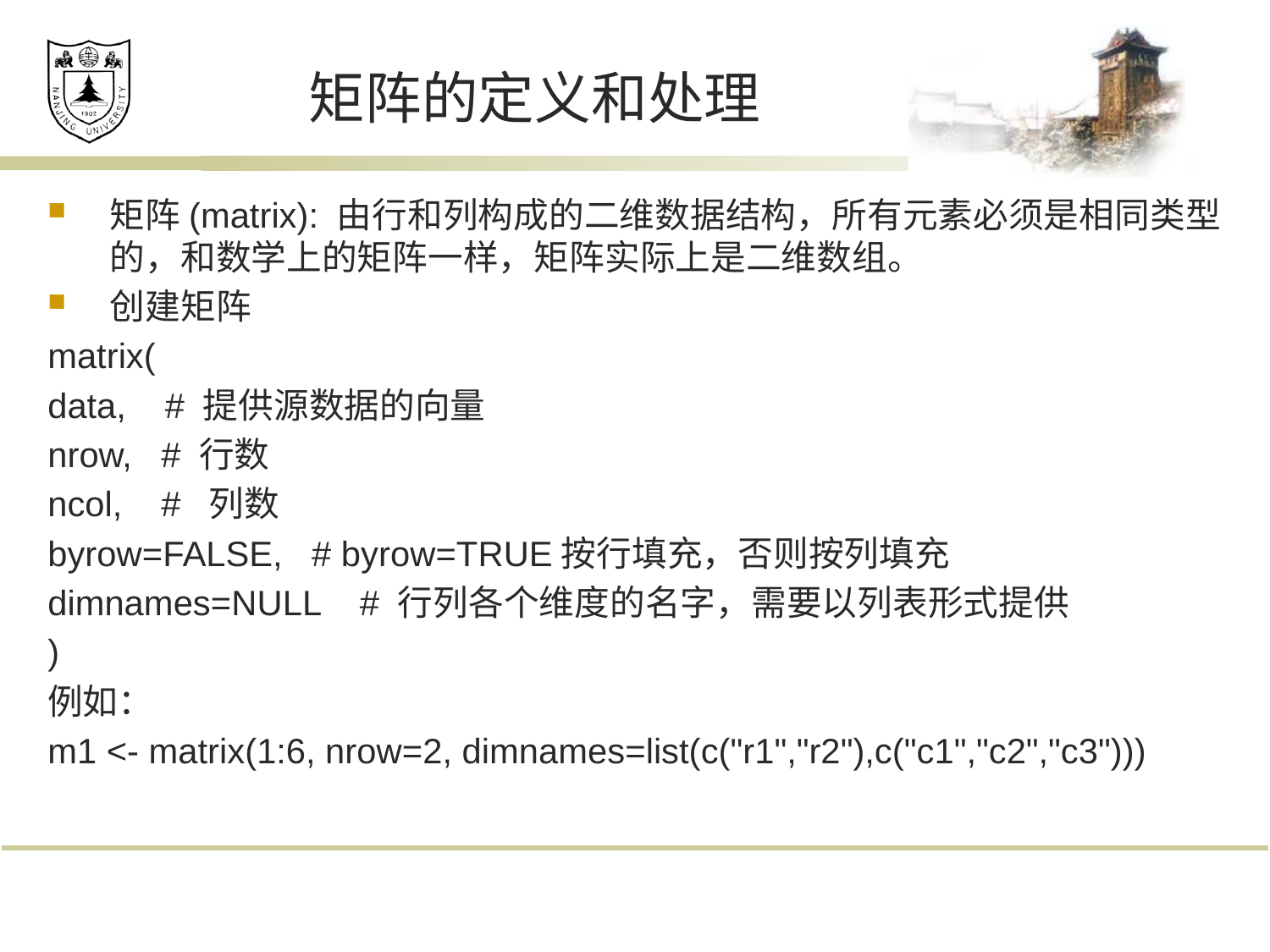

# 矩阵的定义和处理
矩阵(matrix): 由行和列构成的二维数据结构，所有元素必须是相同类型的，和数学上的矩阵一样，矩阵实际上是二维数组。
创建矩阵
matrix(
data,    # 提供源数据的向量
nrow,   # 行数
ncol,    #  列数
byrow=FALSE,   # byrow=TRUE按行填充，否则按列填充
dimnames=NULL    # 行列各个维度的名字，需要以列表形式提供
)
例如：
m1 <- matrix(1:6, nrow=2, dimnames=list(c("r1","r2"),c("c1","c2","c3")))